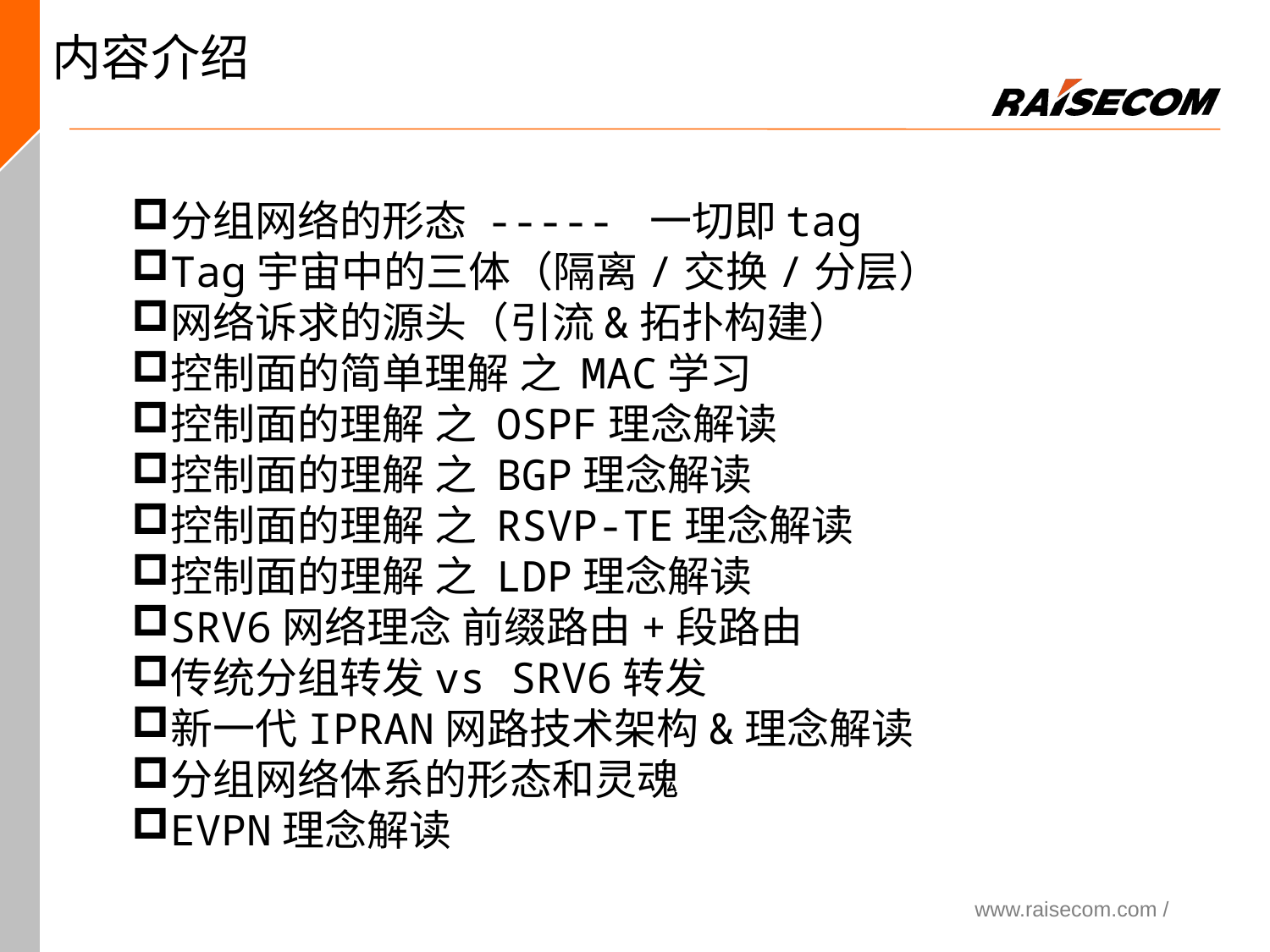

内容介绍

分组网络的形态 ----- 一切即tag
Tag宇宙中的三体（隔离/交换/分层）
网络诉求的源头（引流&拓扑构建）
控制面的简单理解 之 MAC学习
控制面的理解 之 OSPF理念解读
控制面的理解 之 BGP理念解读
控制面的理解 之 RSVP-TE理念解读
控制面的理解 之 LDP理念解读
SRV6网络理念 前缀路由+段路由
传统分组转发vs SRV6转发
新一代IPRAN网路技术架构&理念解读
分组网络体系的形态和灵魂
EVPN理念解读